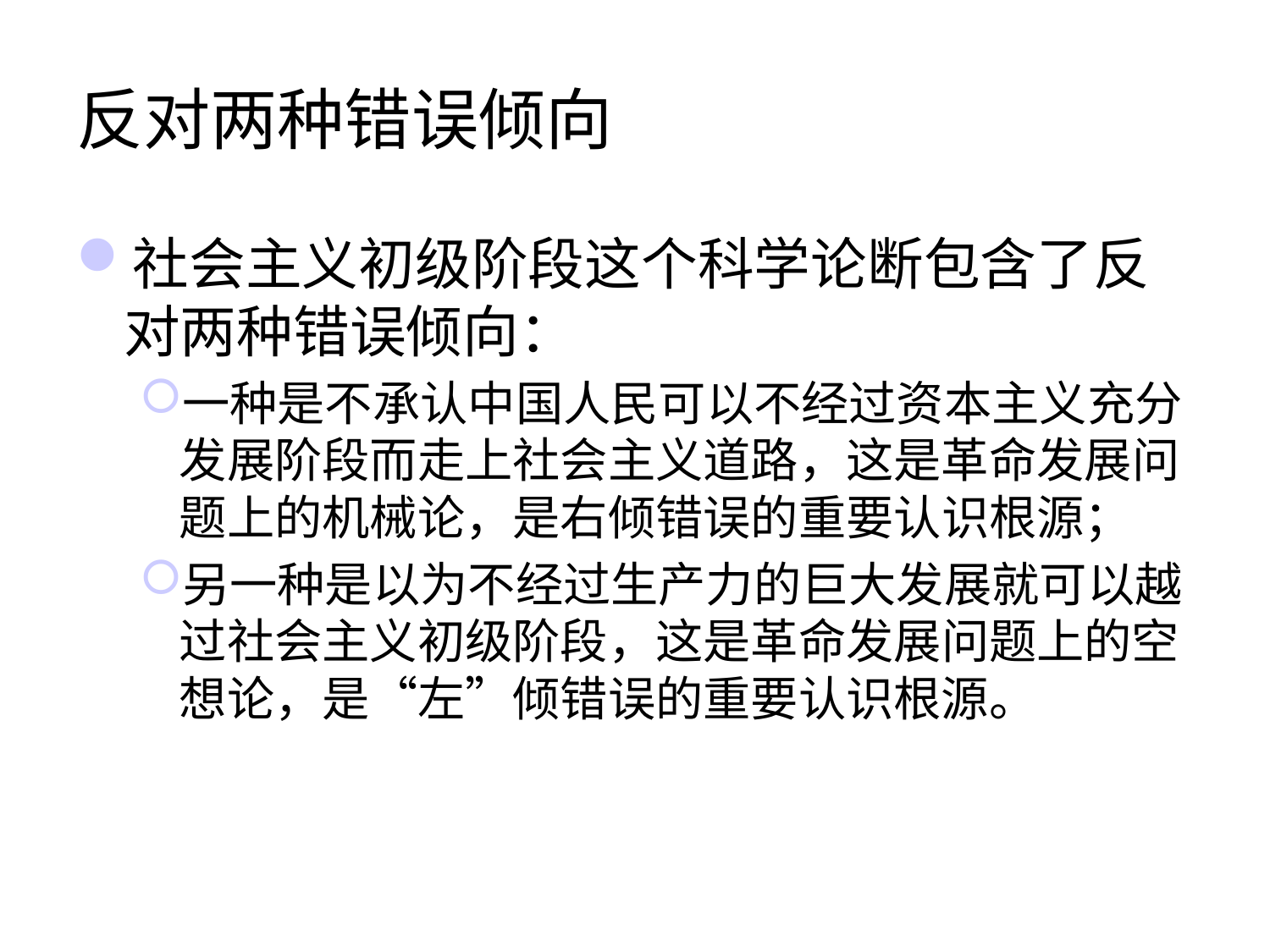

# 反对两种错误倾向
社会主义初级阶段这个科学论断包含了反对两种错误倾向：
一种是不承认中国人民可以不经过资本主义充分发展阶段而走上社会主义道路，这是革命发展问题上的机械论，是右倾错误的重要认识根源；
另一种是以为不经过生产力的巨大发展就可以越过社会主义初级阶段，这是革命发展问题上的空想论，是“左”倾错误的重要认识根源。